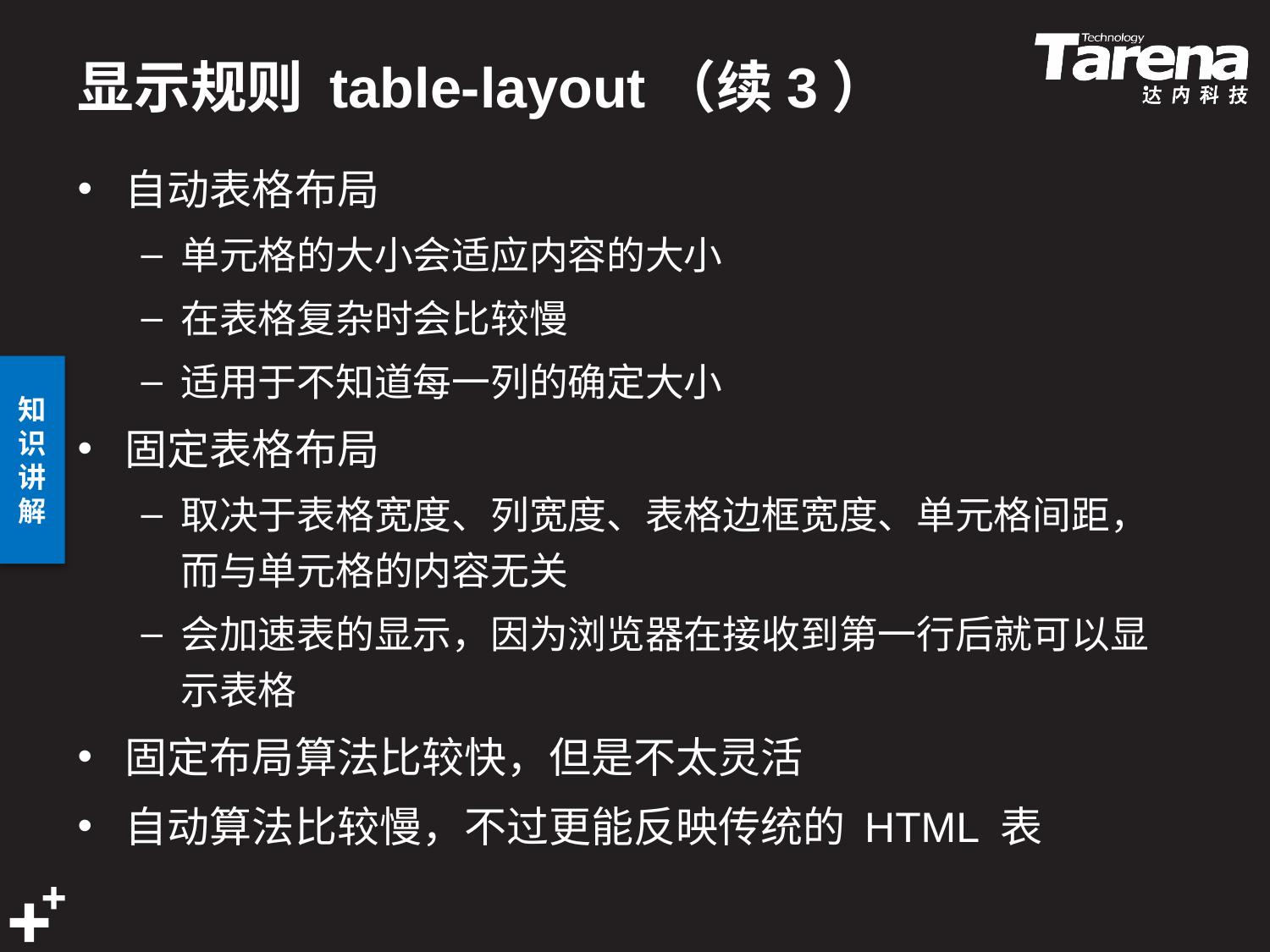

# 显示规则 table-layout（续3）
自动表格布局
单元格的大小会适应内容的大小
在表格复杂时会比较慢
适用于不知道每一列的确定大小
固定表格布局
取决于表格宽度、列宽度、表格边框宽度、单元格间距，而与单元格的内容无关
会加速表的显示，因为浏览器在接收到第一行后就可以显示表格
固定布局算法比较快，但是不太灵活
自动算法比较慢，不过更能反映传统的 HTML 表